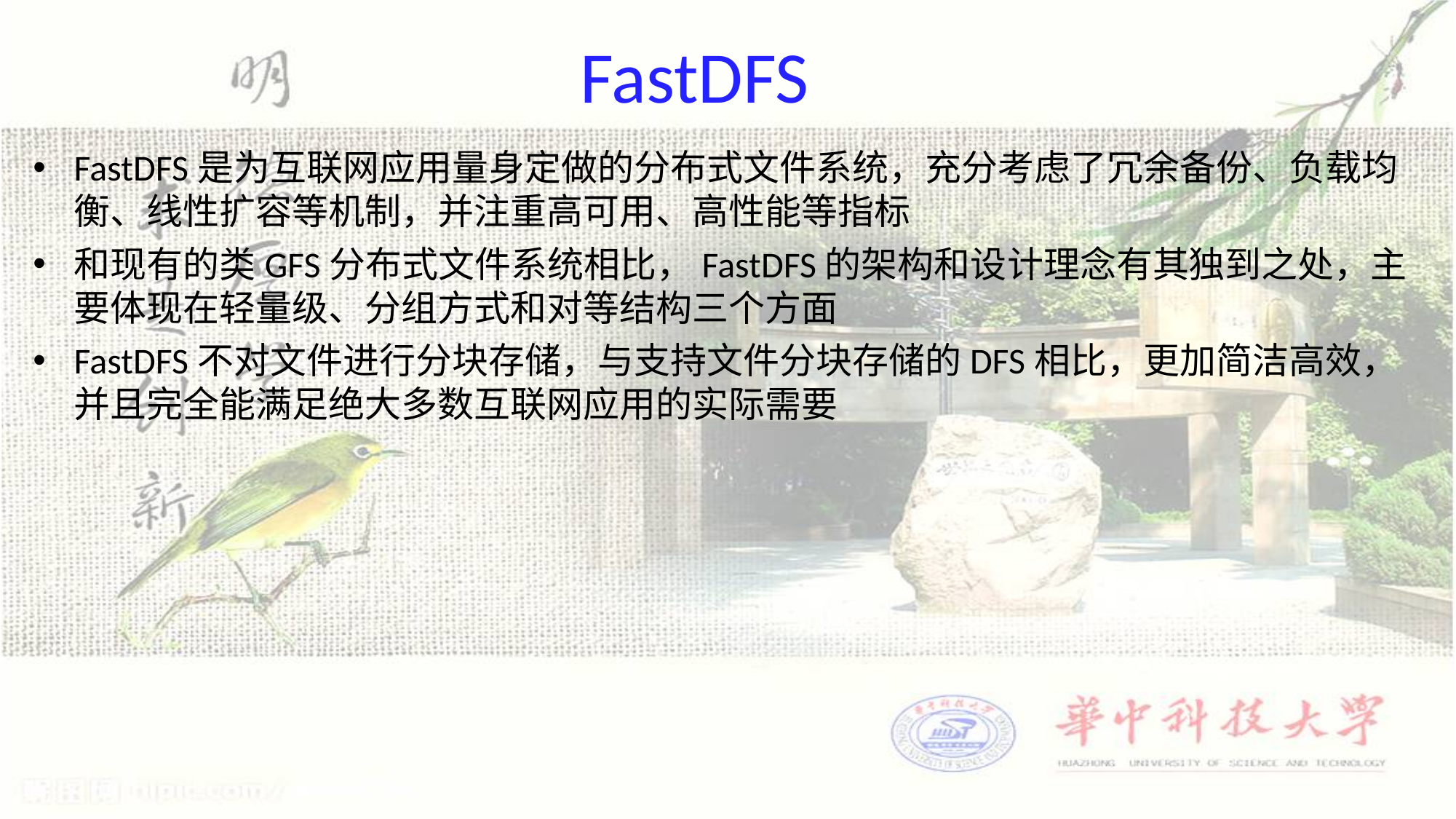

# FastDFS
FastDFS是为互联网应用量身定做的分布式文件系统，充分考虑了冗余备份、负载均衡、线性扩容等机制，并注重高可用、高性能等指标
和现有的类GFS分布式文件系统相比，FastDFS的架构和设计理念有其独到之处，主要体现在轻量级、分组方式和对等结构三个方面
FastDFS不对文件进行分块存储，与支持文件分块存储的DFS相比，更加简洁高效，并且完全能满足绝大多数互联网应用的实际需要